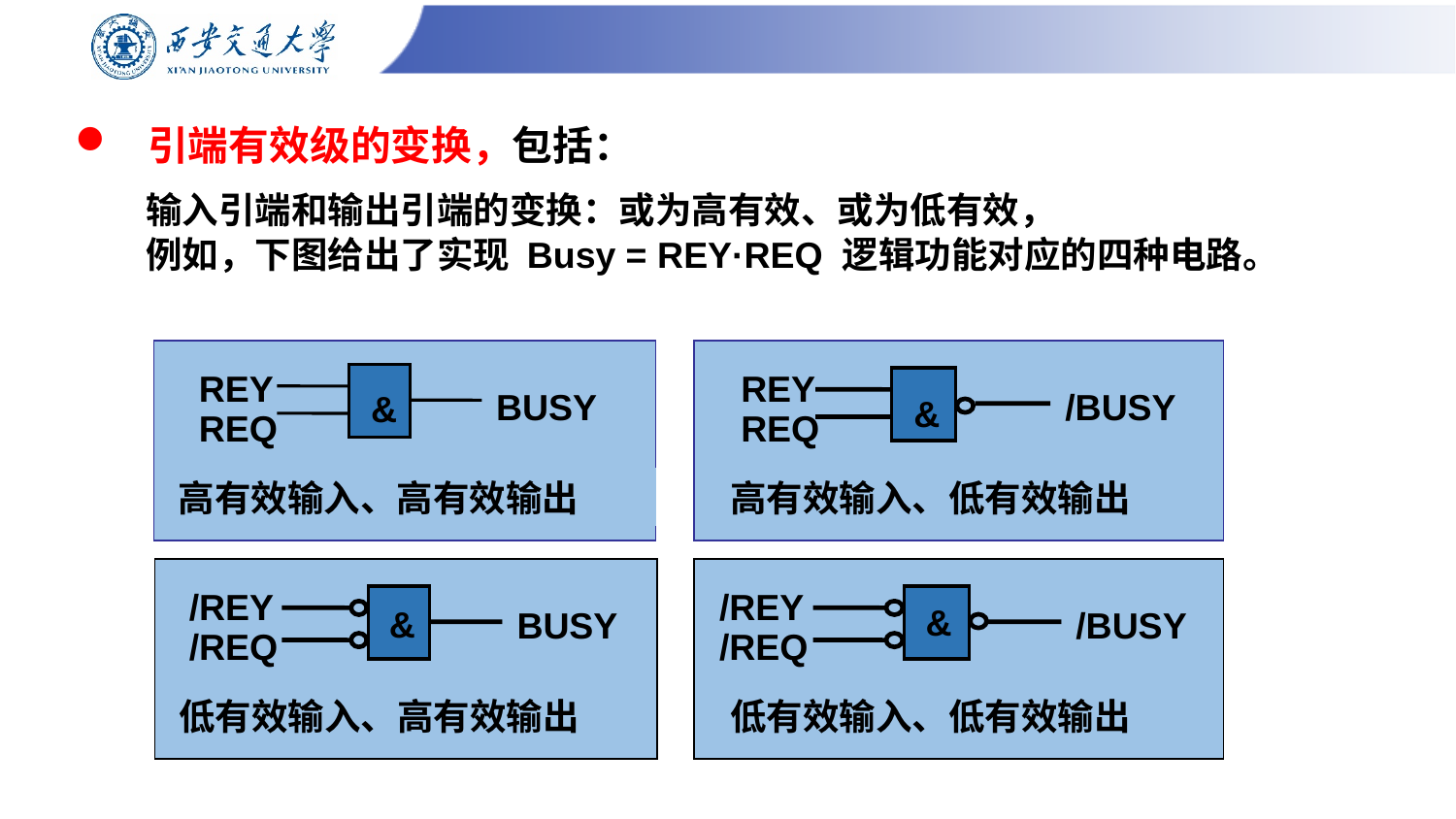

# 引端有效级的变换，包括：
输入引端和输出引端的变换：或为高有效、或为低有效，
例如，下图给出了实现 Busy = REY·REQ 逻辑功能对应的四种电路。

REY

BUSY
&

REQ

高有效输入、高有效输出

REY

/BUSY
&

REQ

高有效输入、低有效输出

/REY

&
BUSY

/REQ

低有效输入、高有效输出

/REY

&
/BUSY

/REQ

低有效输入、低有效输出